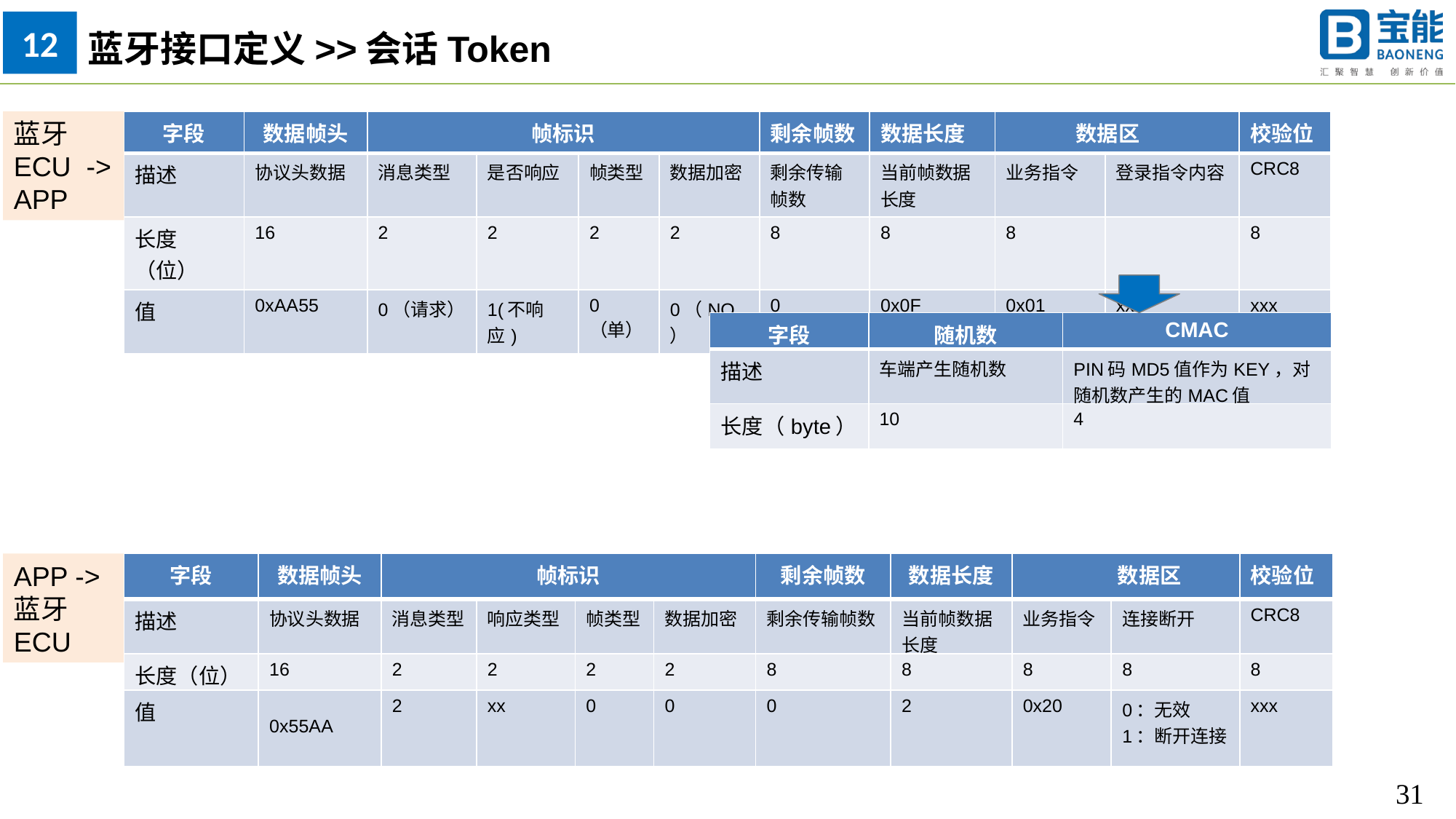

12
蓝牙接口定义>>会话Token
蓝牙ECU  -> APP
| 字段 | 数据帧头 | 帧标识 |  |  |  | 剩余帧数 | 数据长度 | 数据区 |  | 校验位 |
| --- | --- | --- | --- | --- | --- | --- | --- | --- | --- | --- |
| 描述 | 协议头数据 | 消息类型 | 是否响应 | 帧类型 | 数据加密 | 剩余传输帧数 | 当前帧数据长度 | 业务指令 | 登录指令内容 | CRC8 |
| 长度（位） | 16 | 2 | 2 | 2 | 2 | 8 | 8 | 8 |  | 8 |
| 值 | 0xAA55 | 0（请求） | 1(不响应) | 0（单） | 0（NO） | 0 | 0x0F | 0x01 | xxx | xxx |

| 字段 | 随机数 | CMAC |
| --- | --- | --- |
| 描述 | 车端产生随机数 | PIN码MD5值作为KEY，对随机数产生的MAC值 |
| 长度（byte） | 10 | 4 |
APP -> 蓝牙ECU
| 字段 | 数据帧头 | 帧标识 |  |  |  | 剩余帧数 | 数据长度 | 数据区 |  | 校验位 |
| --- | --- | --- | --- | --- | --- | --- | --- | --- | --- | --- |
| 描述 | 协议头数据 | 消息类型 | 响应类型 | 帧类型 | 数据加密 | 剩余传输帧数 | 当前帧数据长度 | 业务指令 | 连接断开 | CRC8 |
| 长度（位） | 16 | 2 | 2 | 2 | 2 | 8 | 8 | 8 | 8 | 8 |
| 值 | 0x55AA | 2 | xx | 0 | 0 | 0 | 2 | 0x20 | 0：无效 1：断开连接 | xxx |